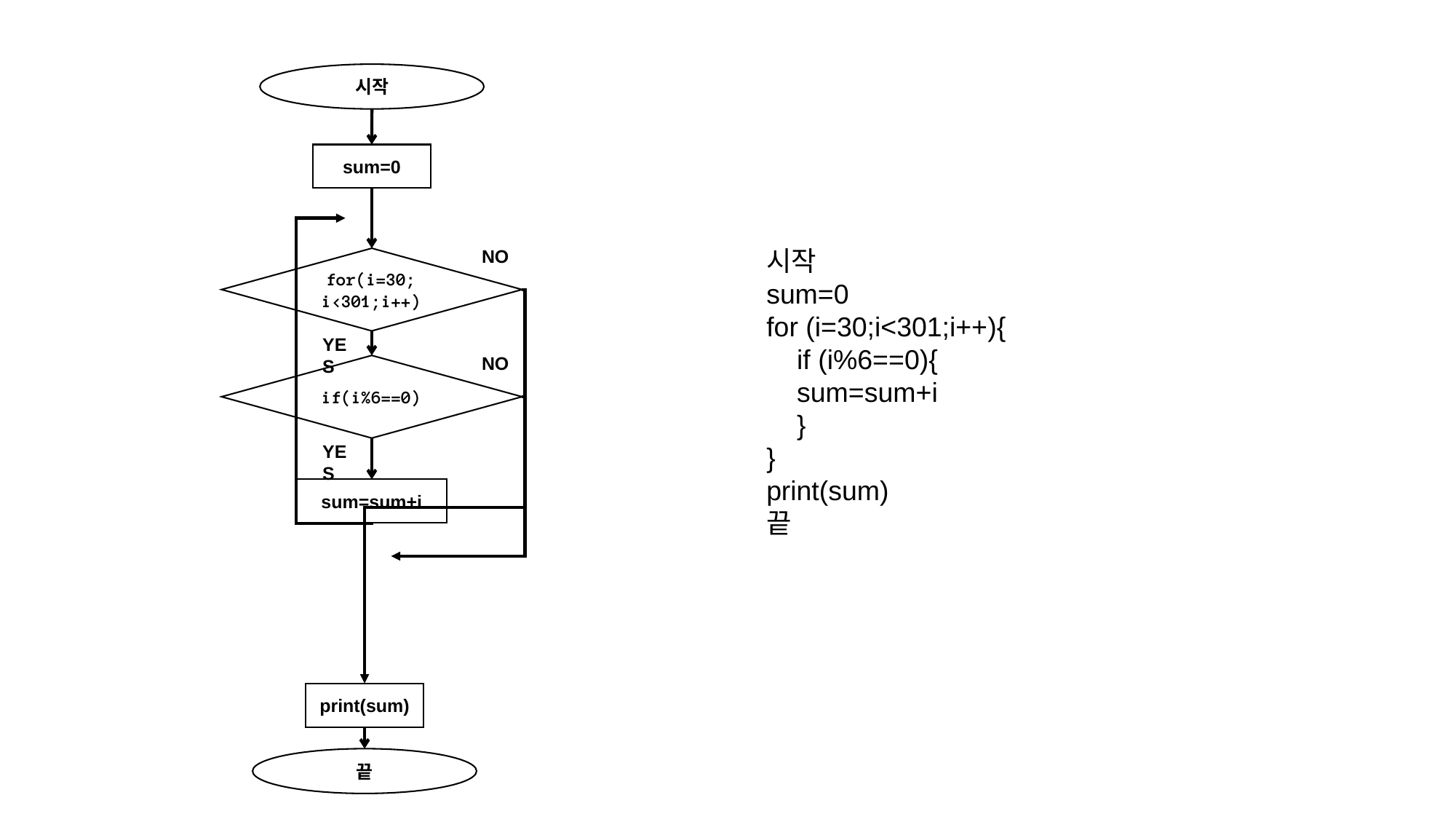

시작
sum=0
시작
sum=0
for (i=30;i<301;i++){
    if (i%6==0){
    sum=sum+i
    }
}
print(sum)
끝
NO
for(i=30;
i<301;i++)
YES
NO
if(i%6==0)
YES
sum=sum+i
print(sum)
끝